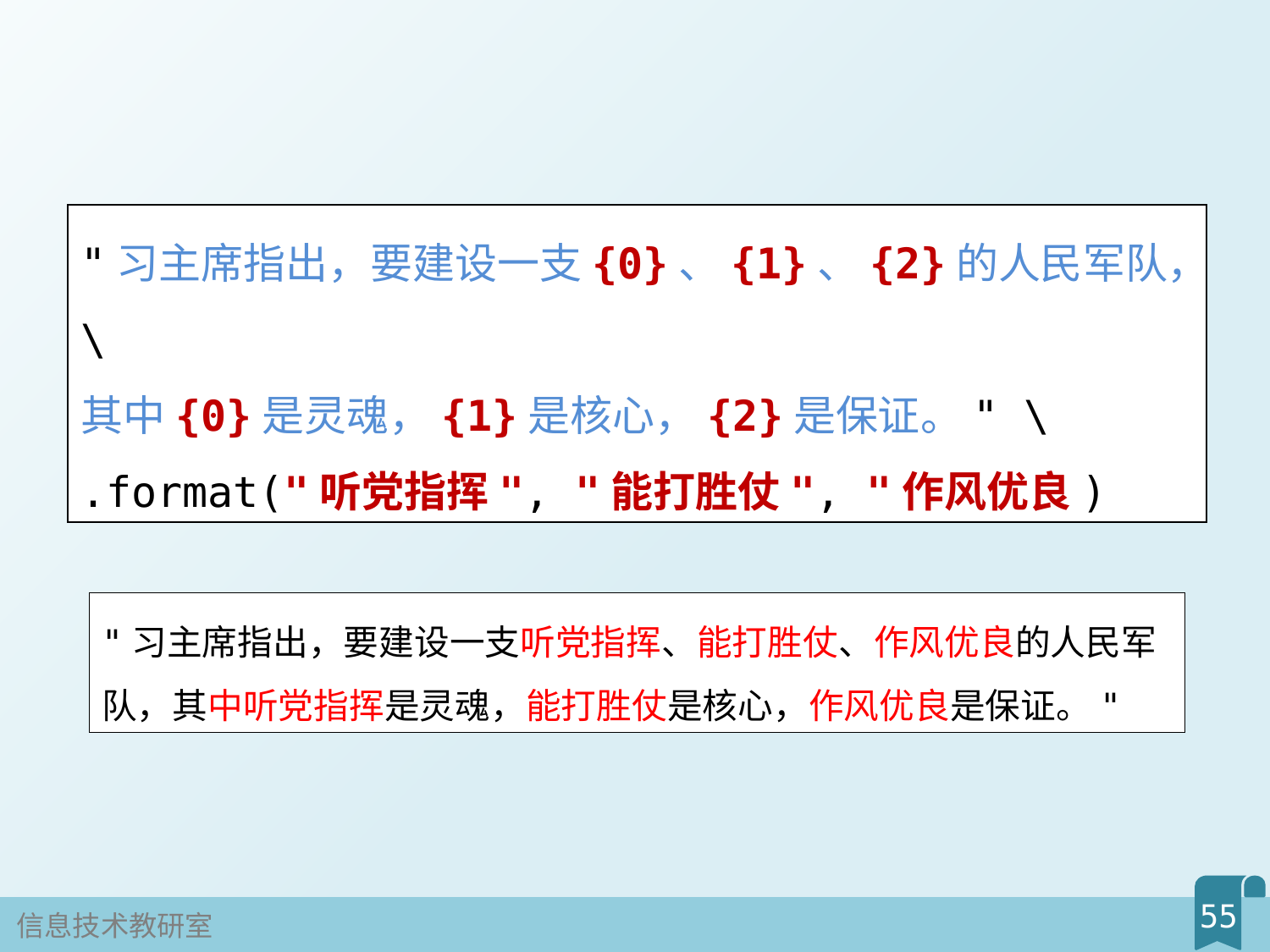

"习主席指出，要建设一支{0}、{1}、{2}的人民军队，\
其中{0}是灵魂，{1}是核心，{2}是保证。" \
.format("听党指挥", "能打胜仗", "作风优良)
"习主席指出，要建设一支听党指挥、能打胜仗、作风优良的人民军队，其中听党指挥是灵魂，能打胜仗是核心，作风优良是保证。"
55